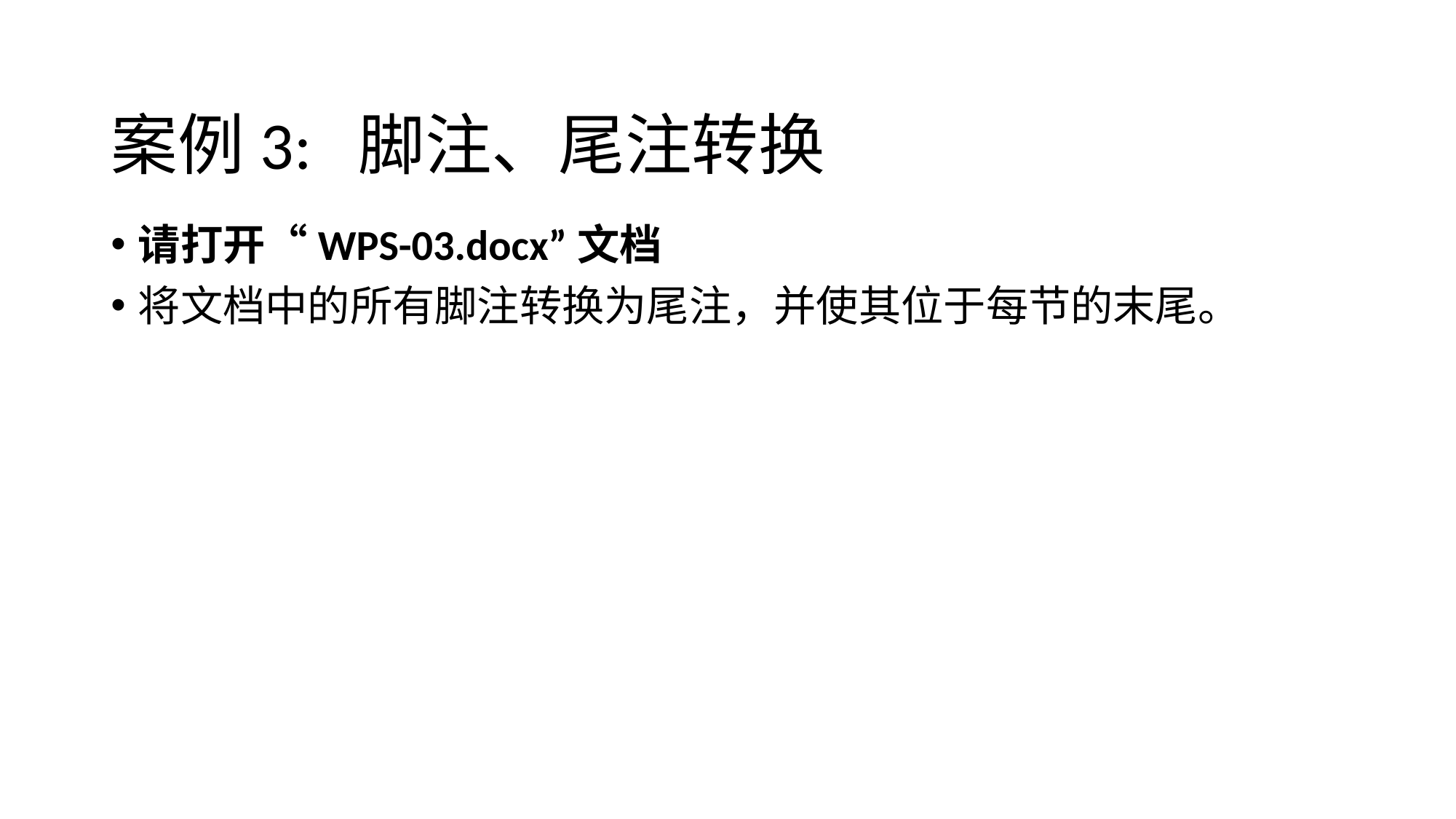

# 案例3:  脚注、尾注转换
请打开“WPS-03.docx”文档
将文档中的所有脚注转换为尾注，并使其位于每节的末尾。